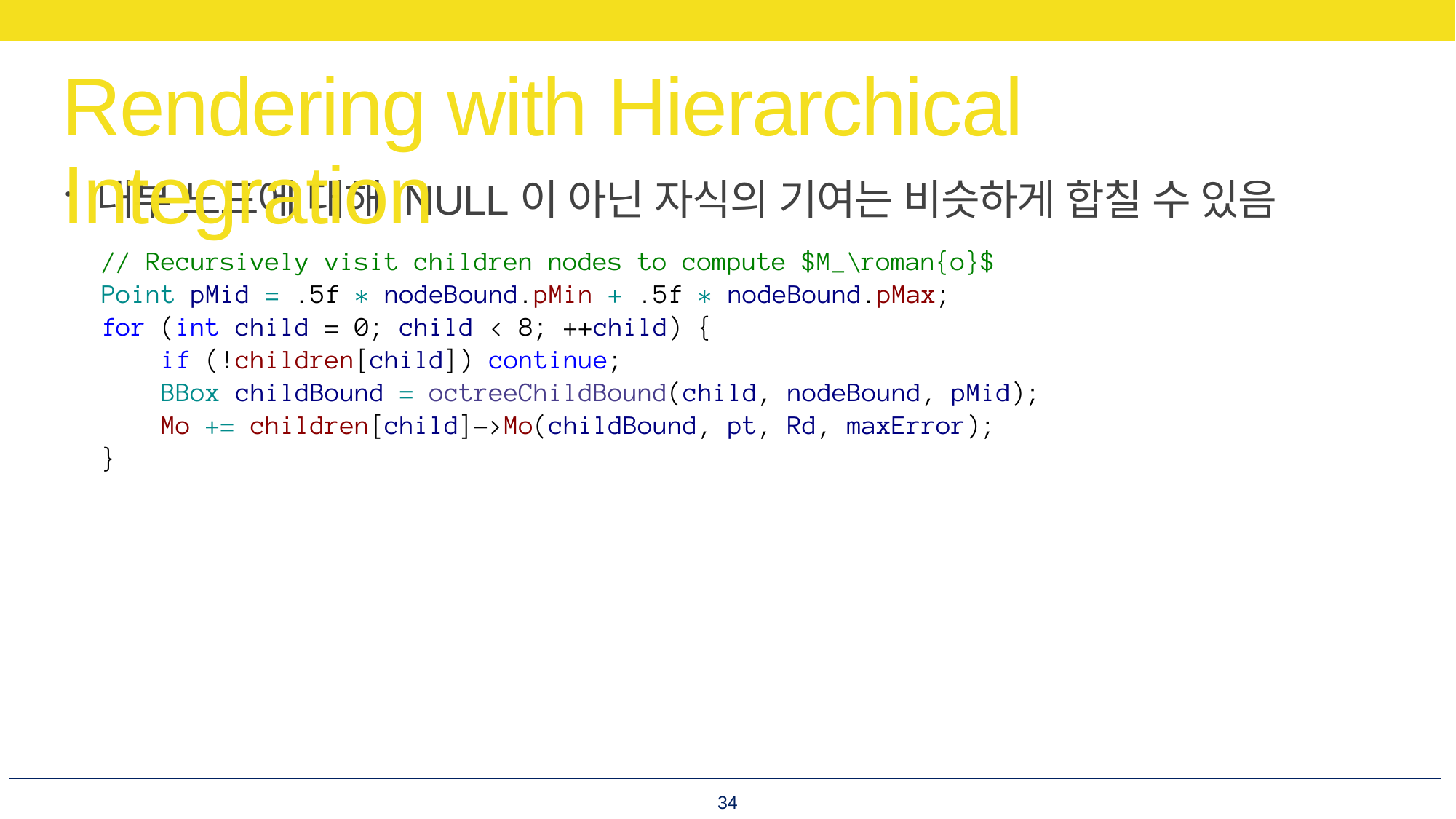

# Rendering with Hierarchical Integration
내부 노드에 대해 NULL이 아닌 자식의 기여는 비슷하게 합칠 수 있음
// Recursively visit children nodes to compute $M_\roman{o}$
Point pMid = .5f * nodeBound.pMin + .5f * nodeBound.pMax;
for (int child = 0; child < 8; ++child) {
    if (!children[child]) continue;
    BBox childBound = octreeChildBound(child, nodeBound, pMid);
    Mo += children[child]->Mo(childBound, pt, Rd, maxError);
}
34